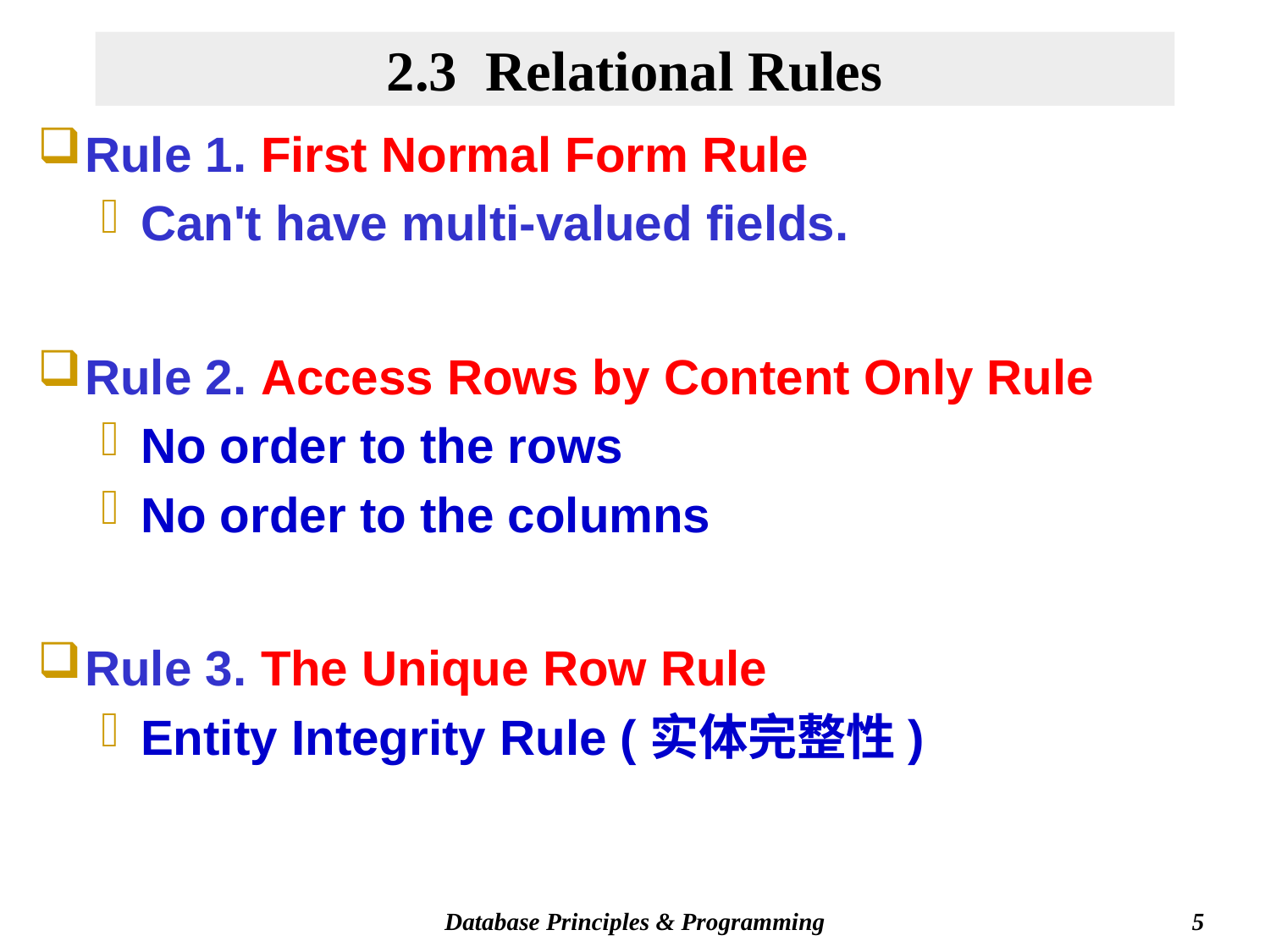

# 2.3  Relational Rules
Rule 1. First Normal Form Rule
Can't have multi-valued fields.

Rule 2. Access Rows by Content Only Rule
No order to the rows
No order to the columns

Rule 3. The Unique Row Rule
Entity Integrity Rule (实体完整性)

Database Principles & Programming
5